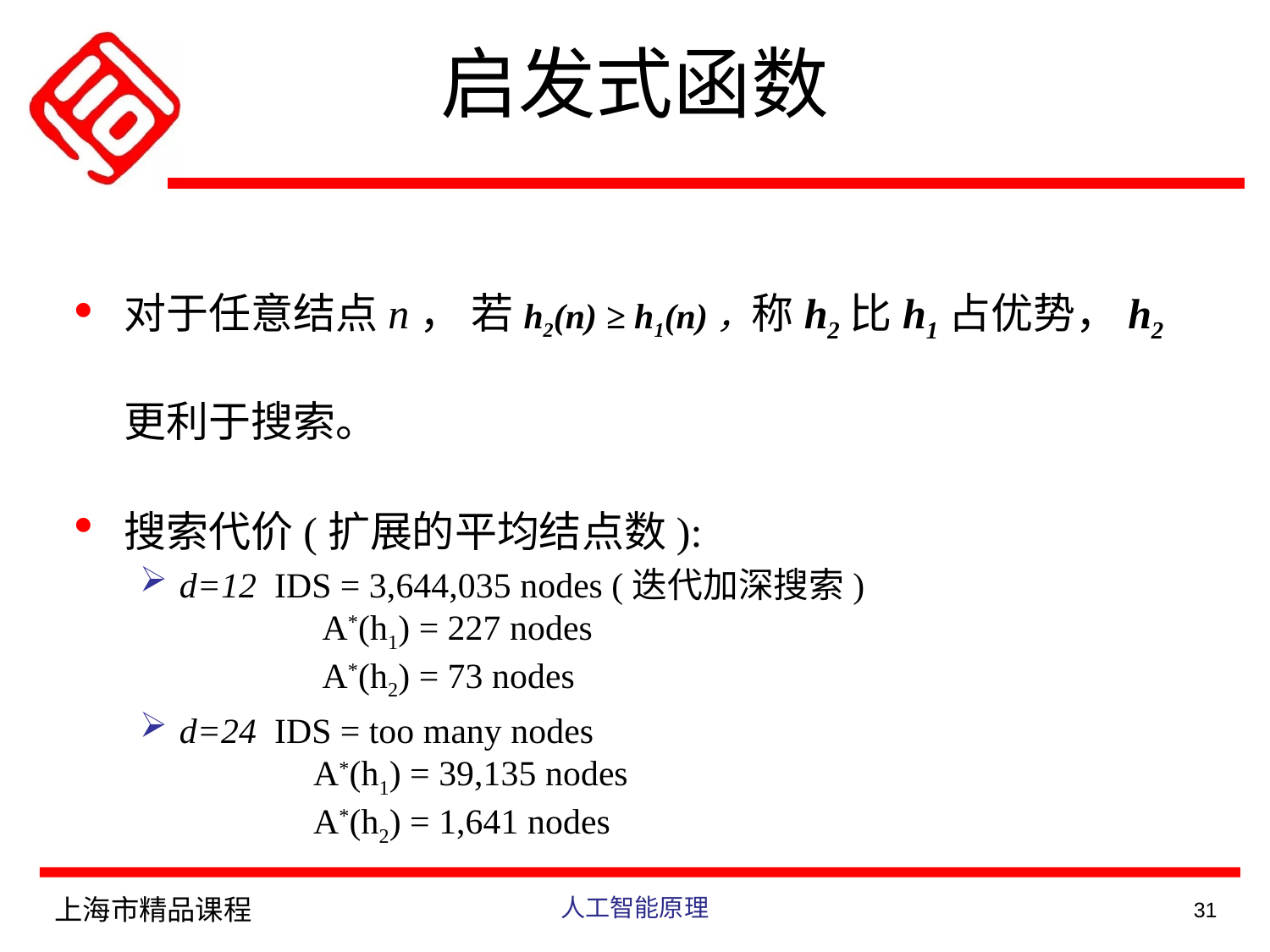

启发式函数
对于任意结点n， 若h2(n) ≥ h1(n)，称h2比h1占优势，h2 更利于搜索。
搜索代价(扩展的平均结点数):
d=12  IDS = 3,644,035 nodes (迭代加深搜索)
	  A*(h1) = 227 nodes
	  A*(h2) = 73 nodes
d=24  IDS = too many nodes
	 A*(h1) = 39,135 nodes
	 A*(h2) = 1,641 nodes

上海市精品课程
人工智能原理
31